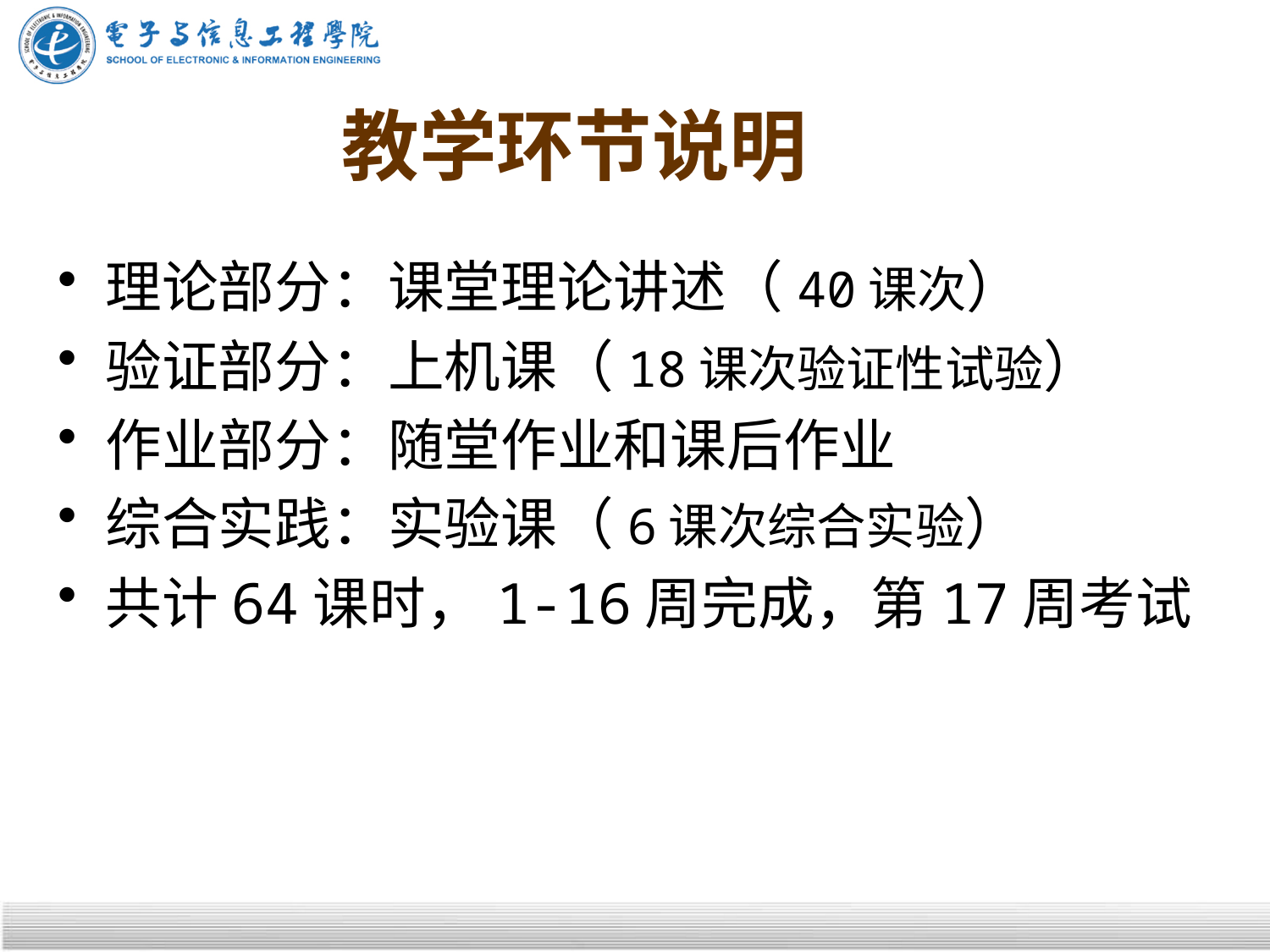

# 教学环节说明
理论部分：课堂理论讲述（40课次）
验证部分：上机课（18课次验证性试验）
作业部分：随堂作业和课后作业
综合实践：实验课（6课次综合实验）
共计64课时，1-16周完成，第17周考试